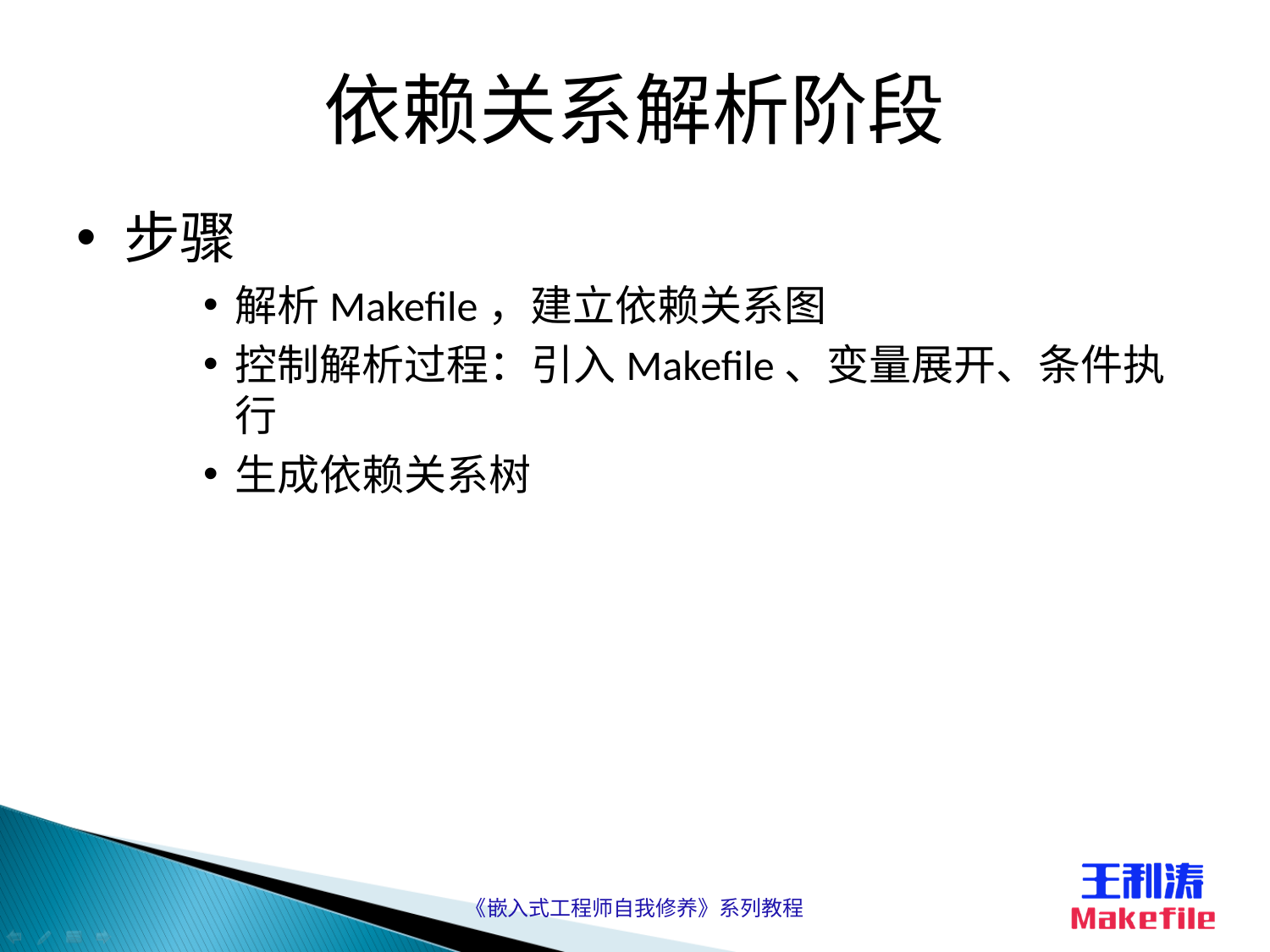

# 依赖关系解析阶段
步骤
解析Makefile，建立依赖关系图
控制解析过程：引入Makefile、变量展开、条件执行
生成依赖关系树

《嵌入式工程师自我修养》系列教程